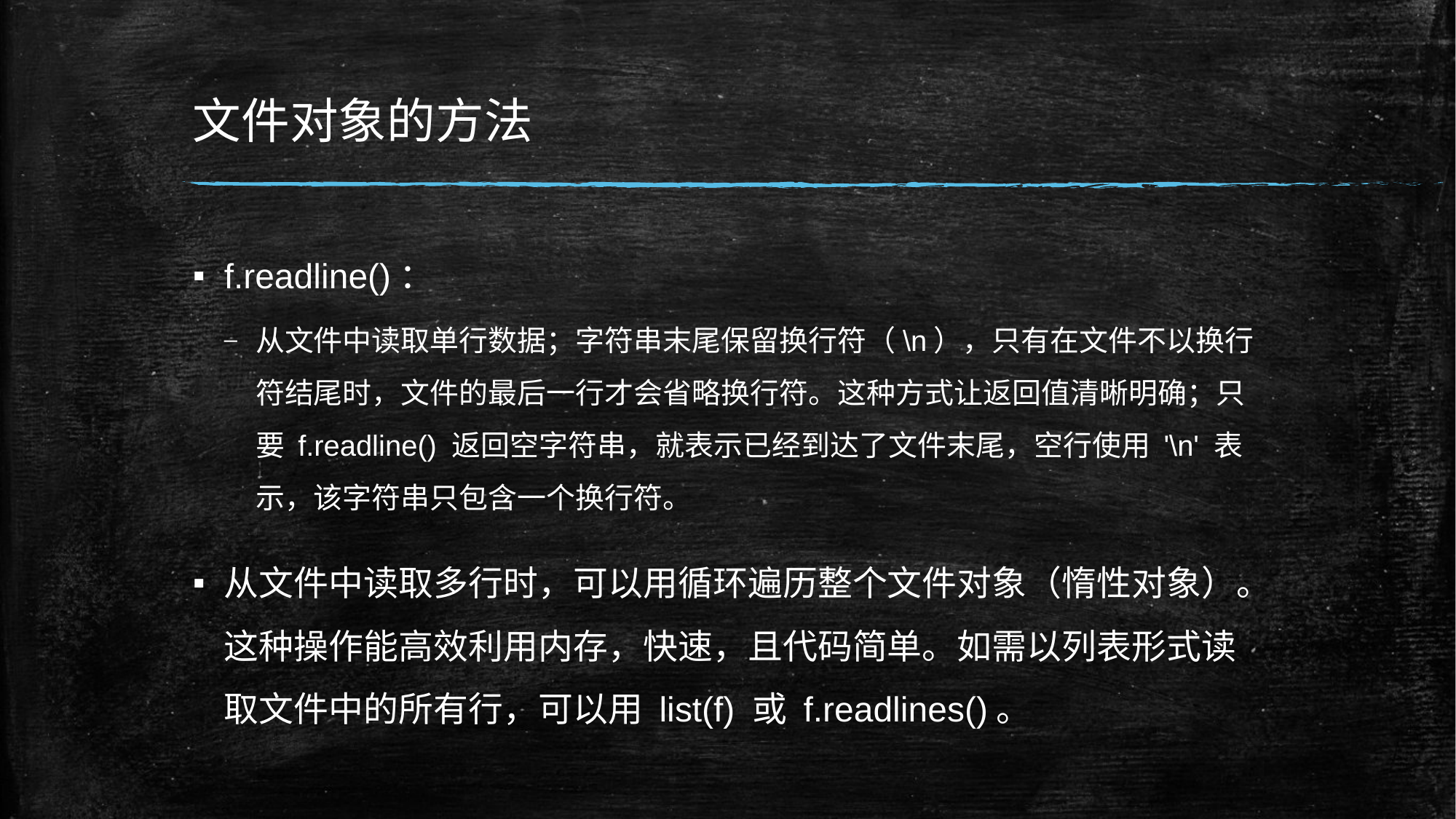

# 文件对象的方法
f.readline()：
从文件中读取单行数据；字符串末尾保留换行符（\n），只有在文件不以换行符结尾时，文件的最后一行才会省略换行符。这种方式让返回值清晰明确；只要 f.readline() 返回空字符串，就表示已经到达了文件末尾，空行使用 '\n' 表示，该字符串只包含一个换行符。
从文件中读取多行时，可以用循环遍历整个文件对象（惰性对象）。这种操作能高效利用内存，快速，且代码简单。如需以列表形式读取文件中的所有行，可以用 list(f) 或 f.readlines()。